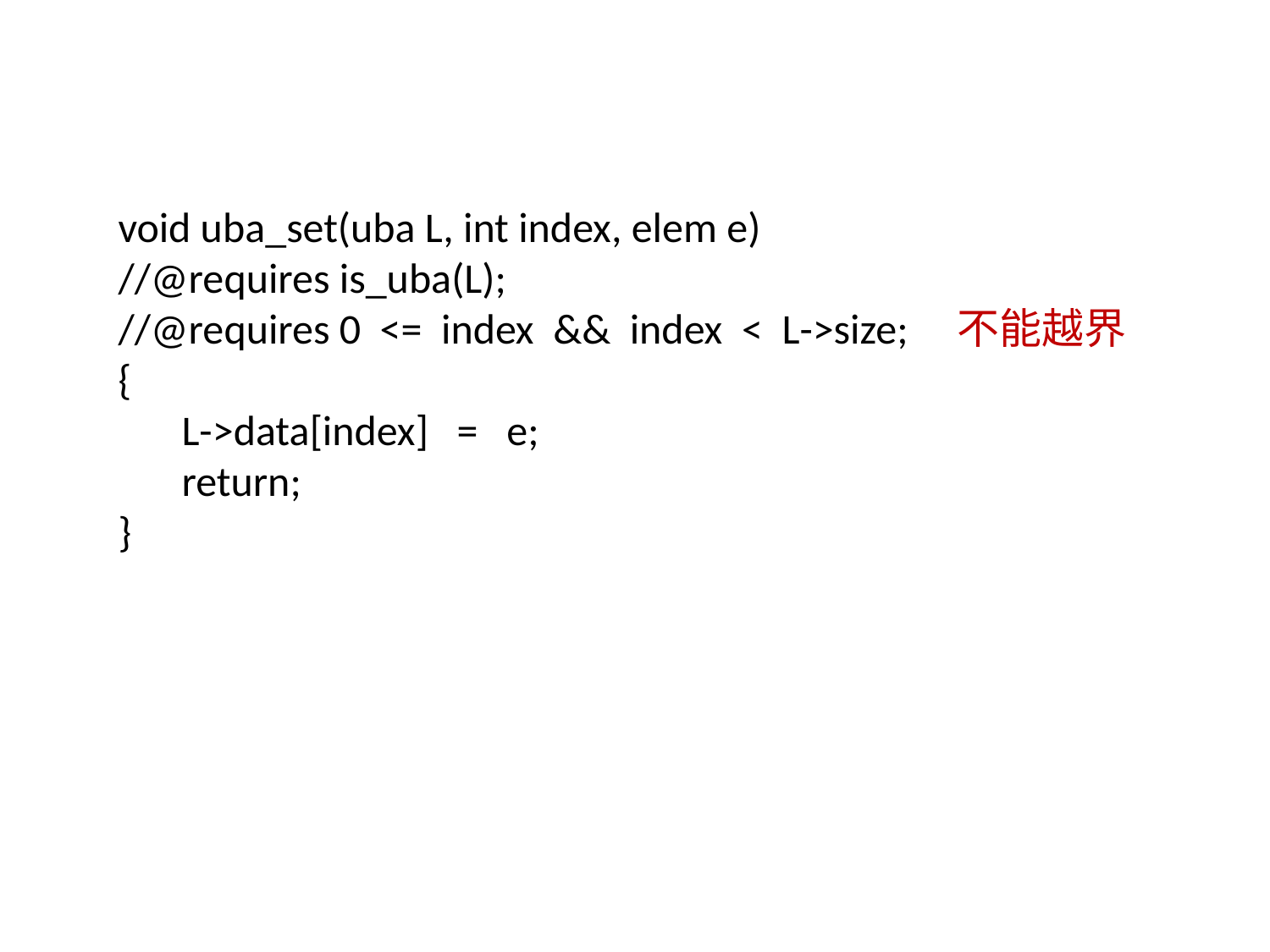

void uba_set(uba L, int index, elem e)
//@requires is_uba(L);
//@requires 0  <=  index  &&  index  <  L->size;    不能越界
{
L->data[index]   =   e;
return;
}